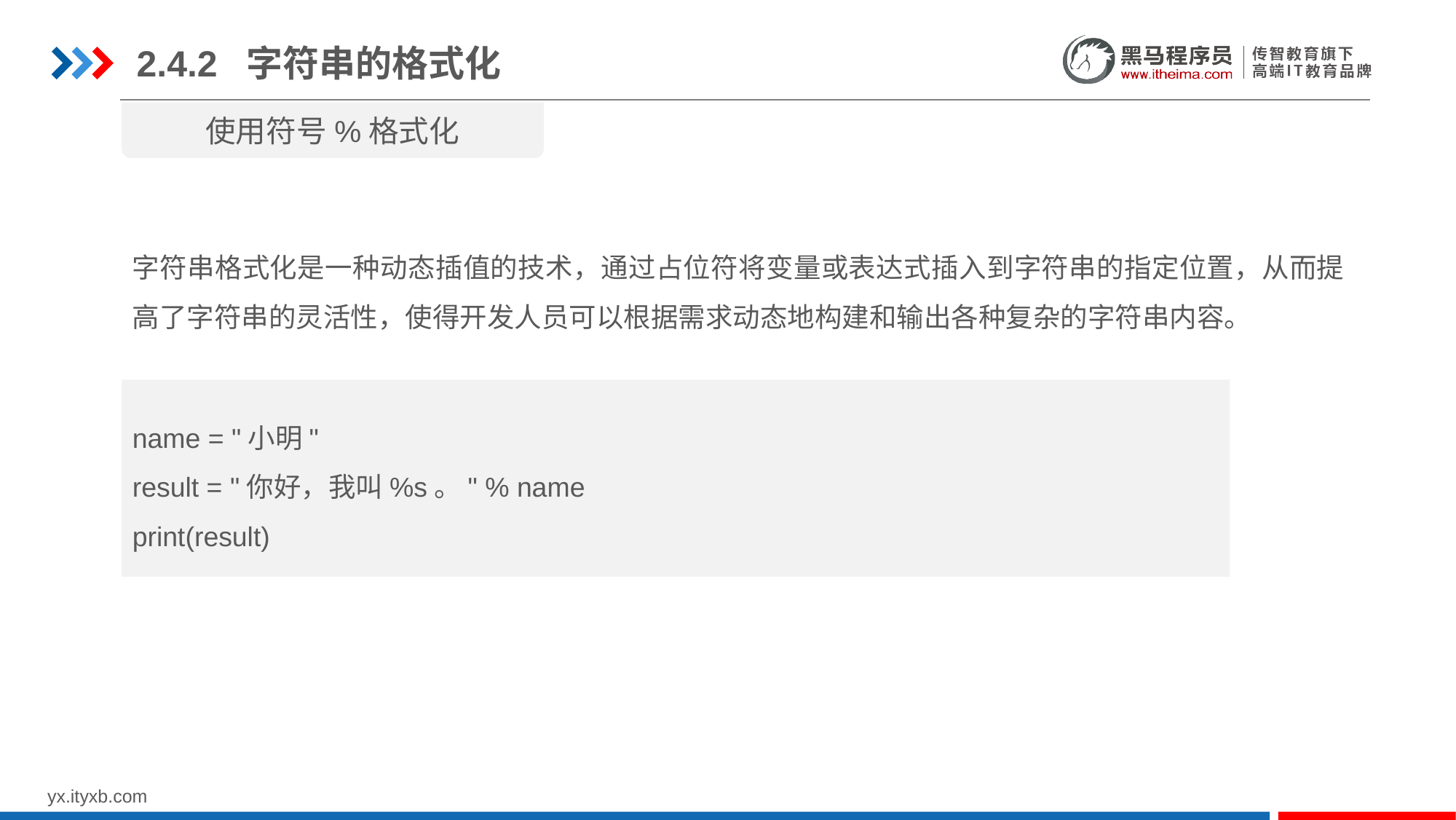

2.4.2  字符串的格式化

使用符号%格式化
字符串格式化是一种动态插值的技术，通过占位符将变量或表达式插入到字符串的指定位置，从而提高了字符串的灵活性，使得开发人员可以根据需求动态地构建和输出各种复杂的字符串内容。
name = "小明"
result = "你好，我叫%s。" % name
print(result)